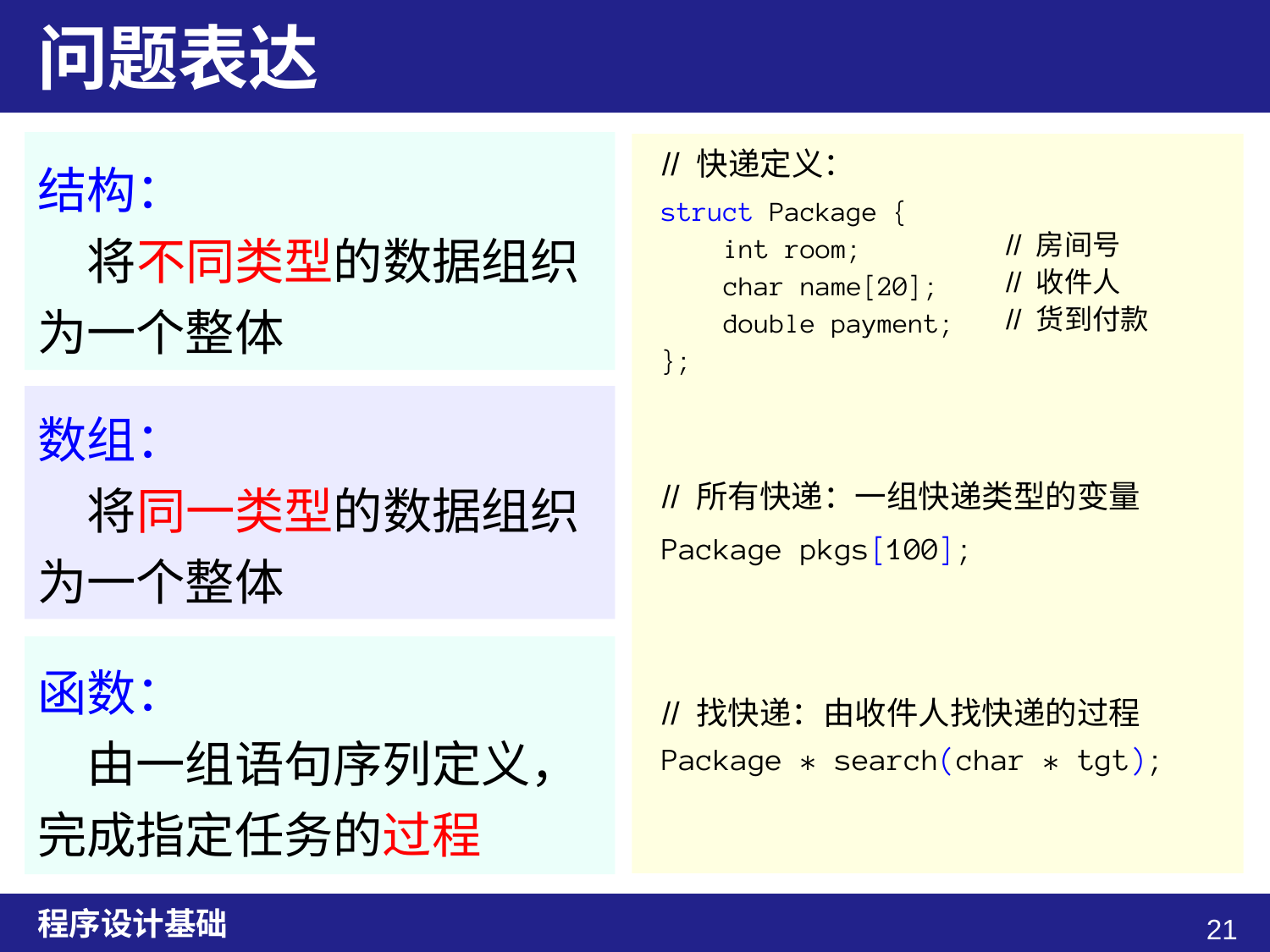

# 问题表达

// 快递定义：
结构：
　将不同类型的数据组织为一个整体
struct Package {
    int room;
    char name[20];
    double payment;
};

// 房间号
// 收件人
// 货到付款

数组：
　将同一类型的数据组织为一个整体
// 所有快递：一组快递类型的变量
Package pkgs[100];

函数：
　由一组语句序列定义，完成指定任务的过程
// 找快递：由收件人找快递的过程
Package * search(char * tgt);